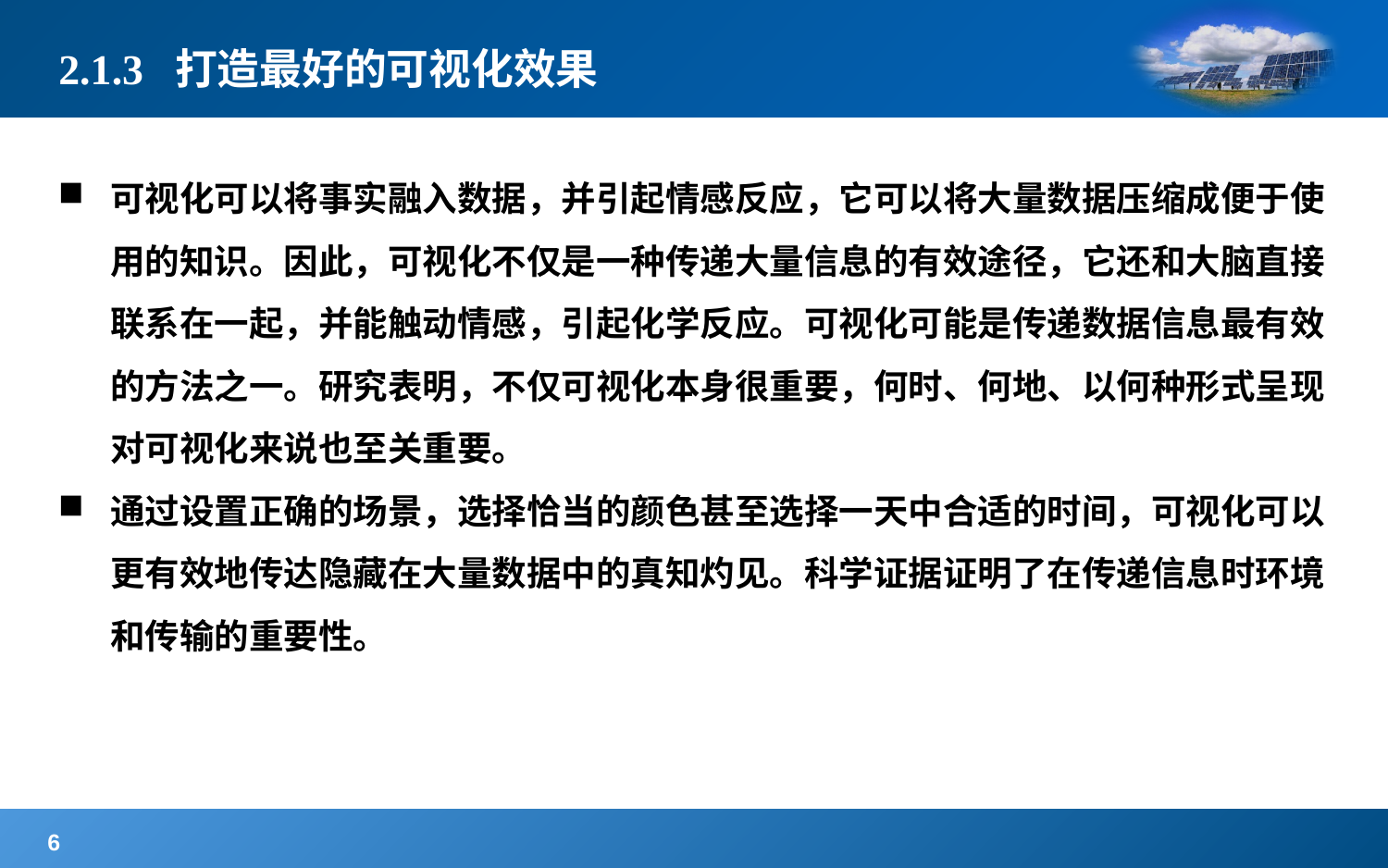

# 2.1.3  打造最好的可视化效果
可视化可以将事实融入数据，并引起情感反应，它可以将大量数据压缩成便于使用的知识。因此，可视化不仅是一种传递大量信息的有效途径，它还和大脑直接联系在一起，并能触动情感，引起化学反应。可视化可能是传递数据信息最有效的方法之一。研究表明，不仅可视化本身很重要，何时、何地、以何种形式呈现对可视化来说也至关重要。
通过设置正确的场景，选择恰当的颜色甚至选择一天中合适的时间，可视化可以更有效地传达隐藏在大量数据中的真知灼见。科学证据证明了在传递信息时环境和传输的重要性。